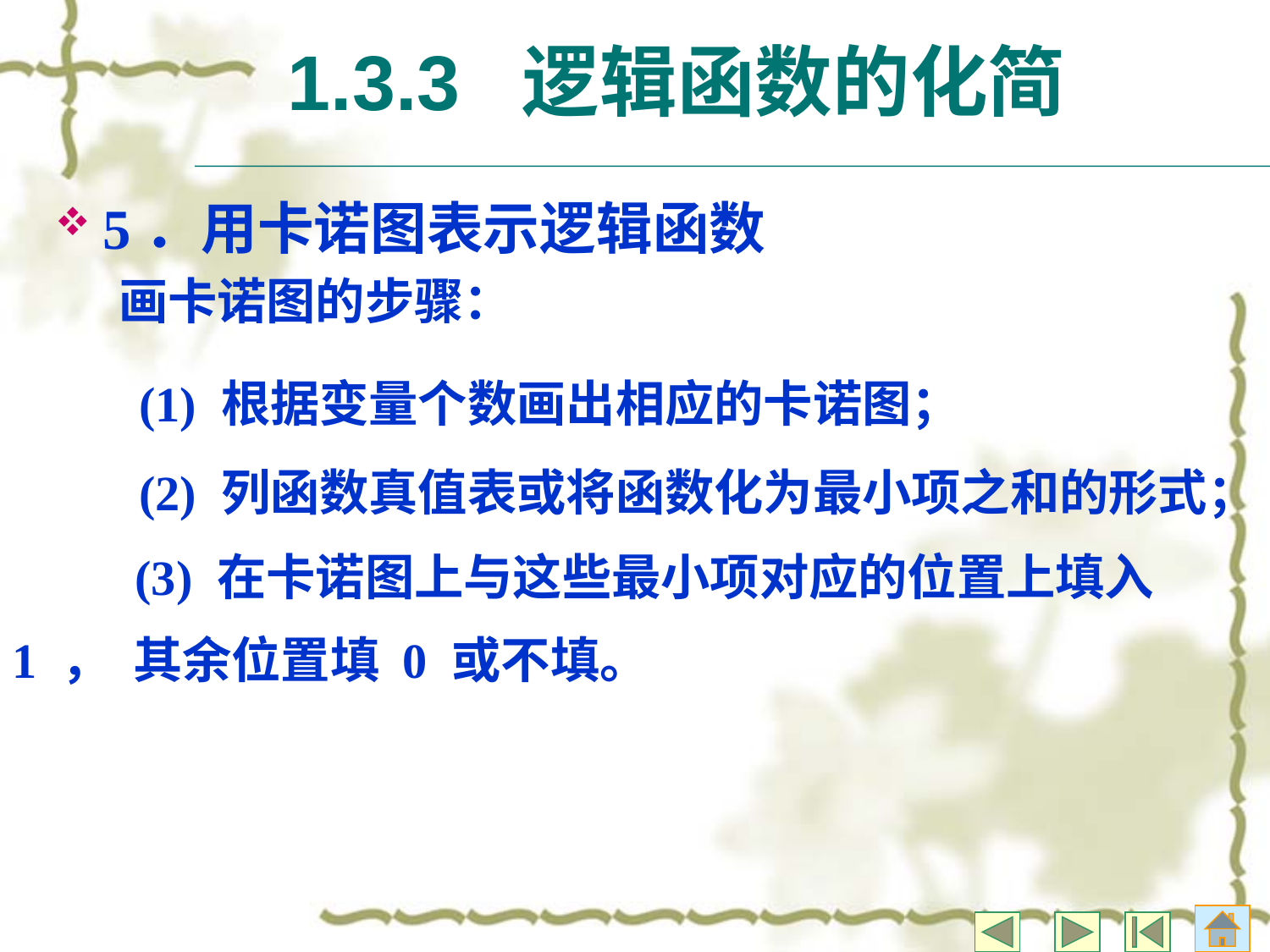

# 1.3.3  逻辑函数的化简
5．用卡诺图表示逻辑函数
画卡诺图的步骤：
(1) 根据变量个数画出相应的卡诺图；
(2) 列函数真值表或将函数化为最小项之和的形式；
          (3) 在卡诺图上与这些最小项对应的位置上填入 1 ，  其余位置填 0 或不填。